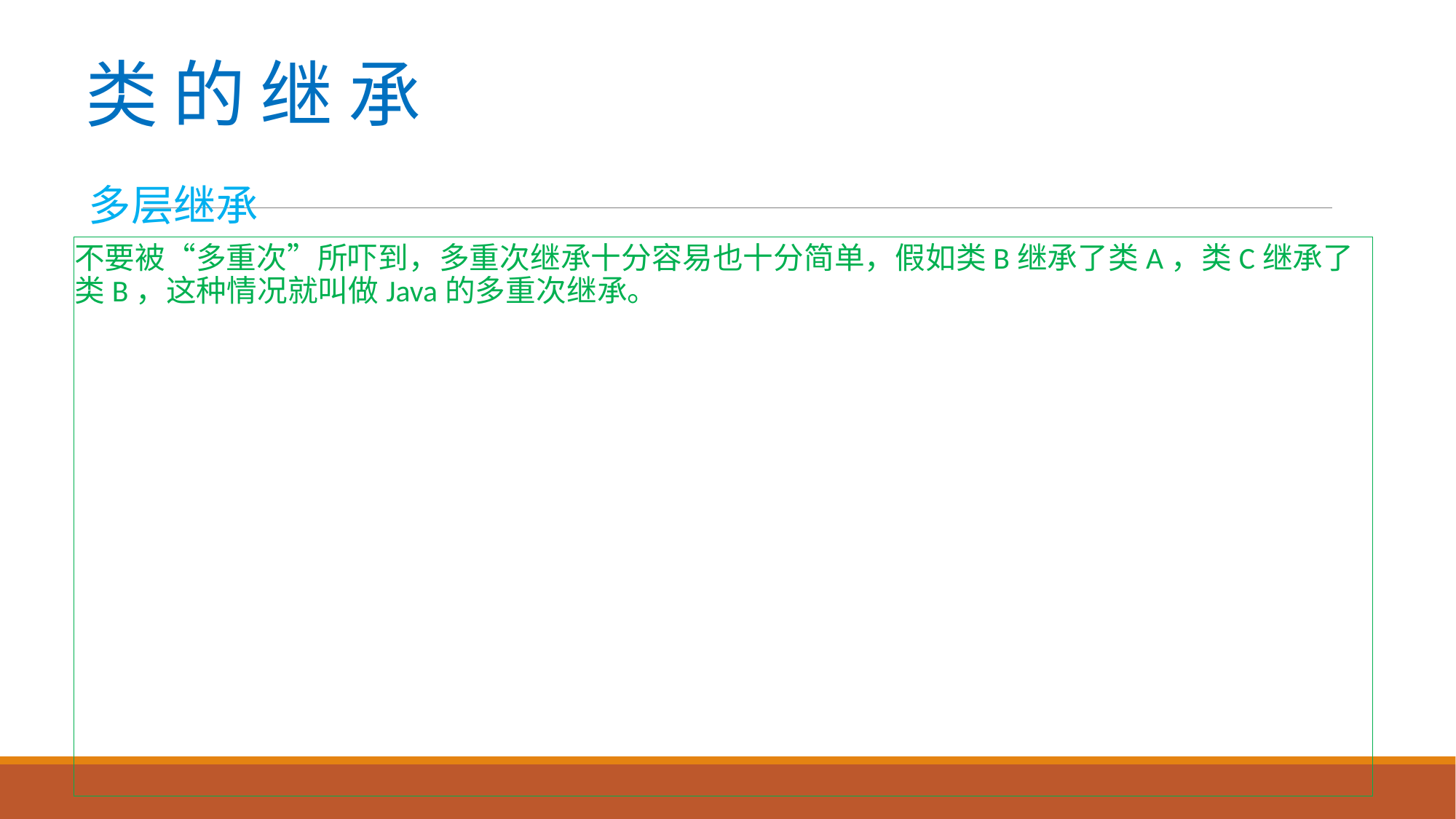

# 类 的 继 承
多层继承
不要被“多重次”所吓到，多重次继承十分容易也十分简单，假如类B继承了类A，类C继承了类B，这种情况就叫做Java的多重次继承。